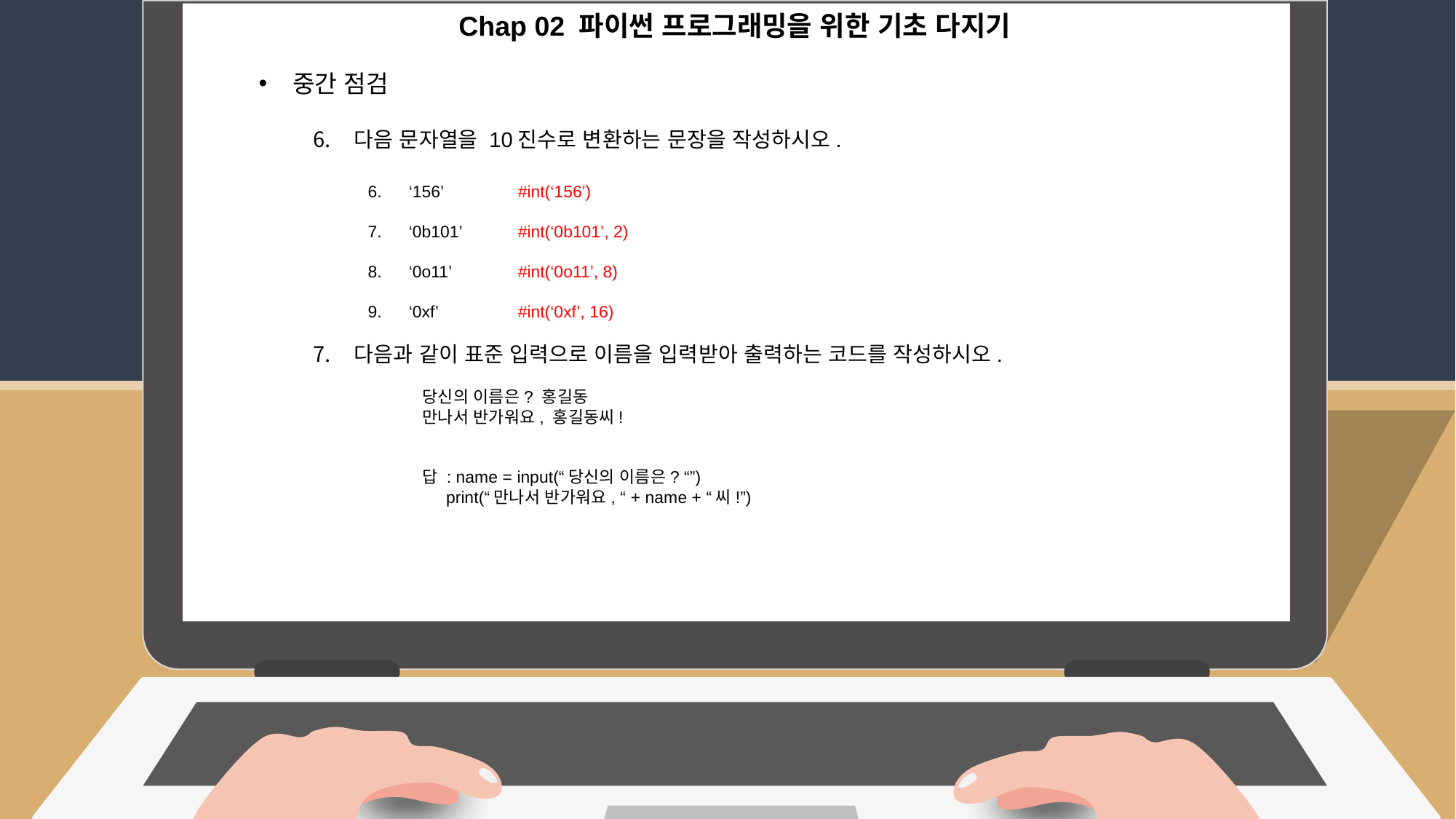

Chap 02 파이썬 프로그래밍을 위한 기초 다지기
중간 점검

다음 문자열을 10진수로 변환하는 문장을 작성하시오.

‘156’	#int(‘156’)

‘0b101’	#int(‘0b101’, 2)

‘0o11’	#int(‘0o11’, 8)

‘0xf’	#int(‘0xf’, 16)

다음과 같이 표준 입력으로 이름을 입력받아 출력하는 코드를 작성하시오.

	당신의 이름은? 홍길동
	만나서 반가워요, 홍길동씨!

	답 : name = input(“당신의 이름은? “”)
	     print(“만나서 반가워요, “ + name + “씨!”)